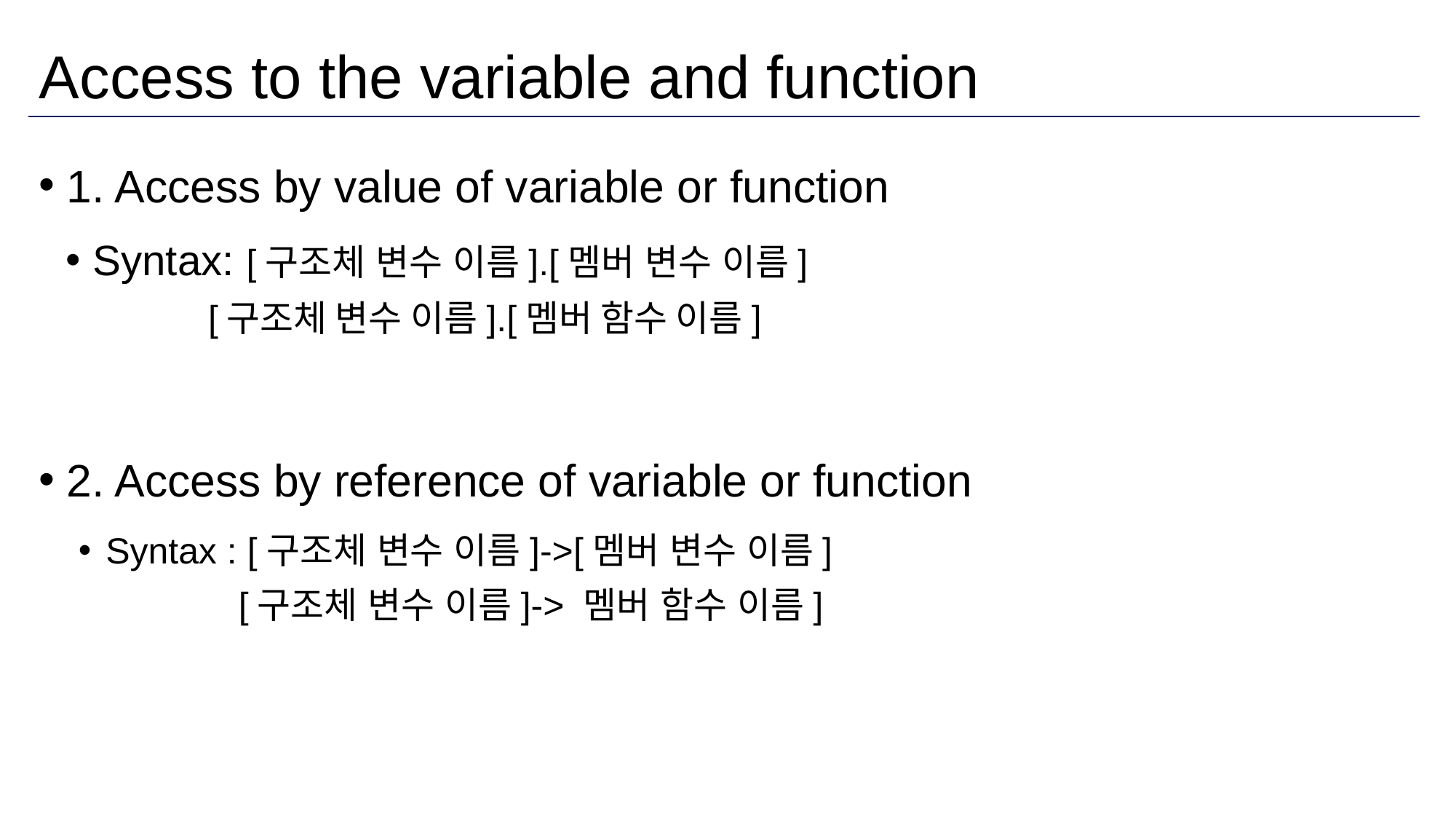

# Access to the variable and function
1. Access by value of variable or function
Syntax: [구조체 변수 이름].[멤버 변수 이름]
              [구조체 변수 이름].[멤버 함수 이름]

2. Access by reference of variable or function
Syntax : [구조체 변수 이름]->[멤버 변수 이름]
	     [구조체 변수 이름]-> 멤버 함수 이름]